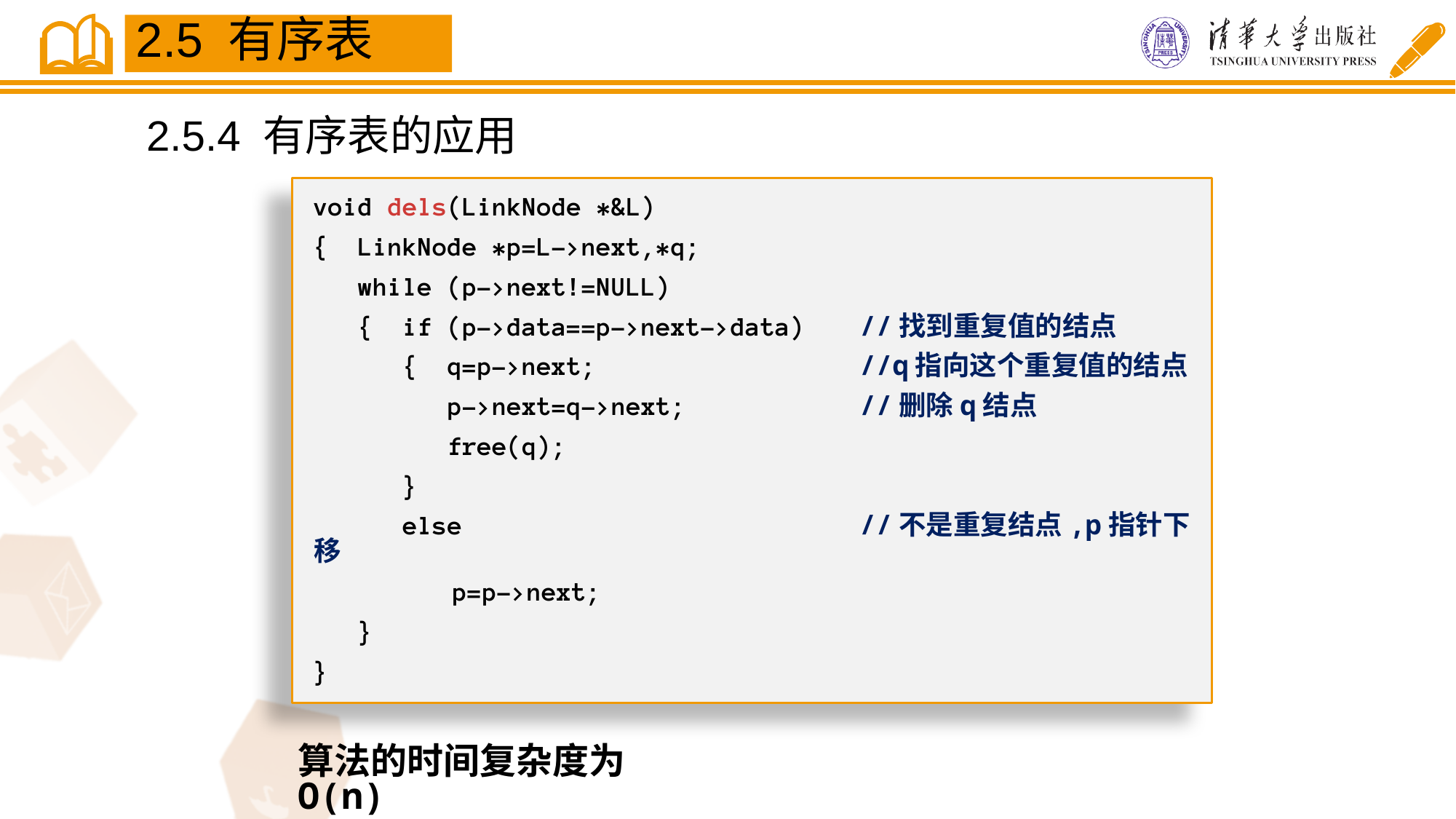

2.5 有序表
　2.5.4 有序表的应用
void dels(LinkNode *&L)
{  LinkNode *p=L->next,*q;
   while (p->next!=NULL)
   {  if (p->data==p->next->data)	//找到重复值的结点
      {  q=p->next;			//q指向这个重复值的结点
         p->next=q->next;		//删除q结点
         free(q);
      }
      else				//不是重复结点,p指针下移
	  p=p->next;
   }
}
算法的时间复杂度为O(n)